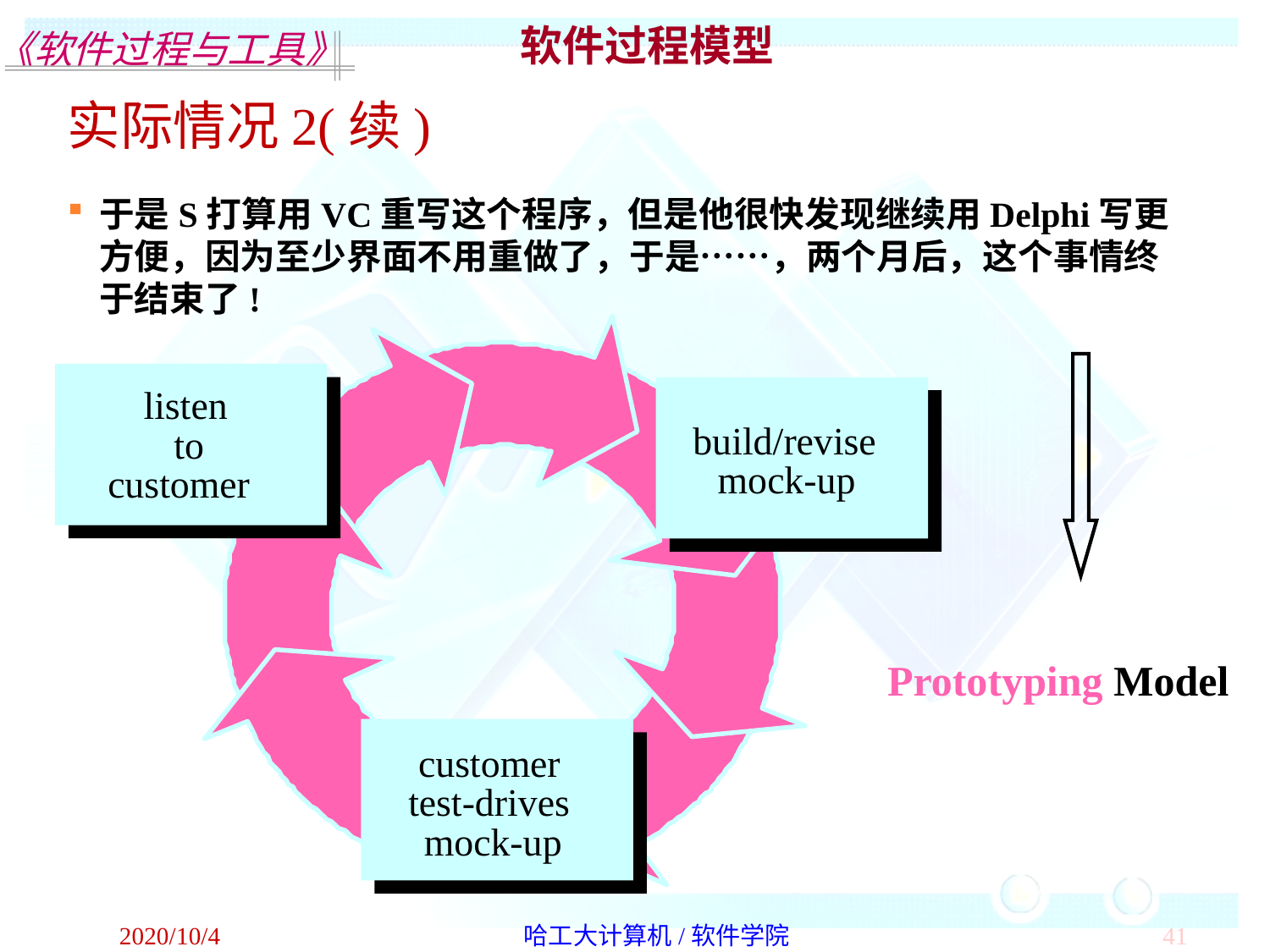

软件过程模型
实际情况2(续)
于是S打算用VC重写这个程序，但是他很快发现继续用Delphi写更方便，因为至少界面不用重做了，于是……，两个月后，这个事情终于结束了!

listen
to
customer

build/revise
mock-up

Prototyping Model

customer
test-drives
mock-up